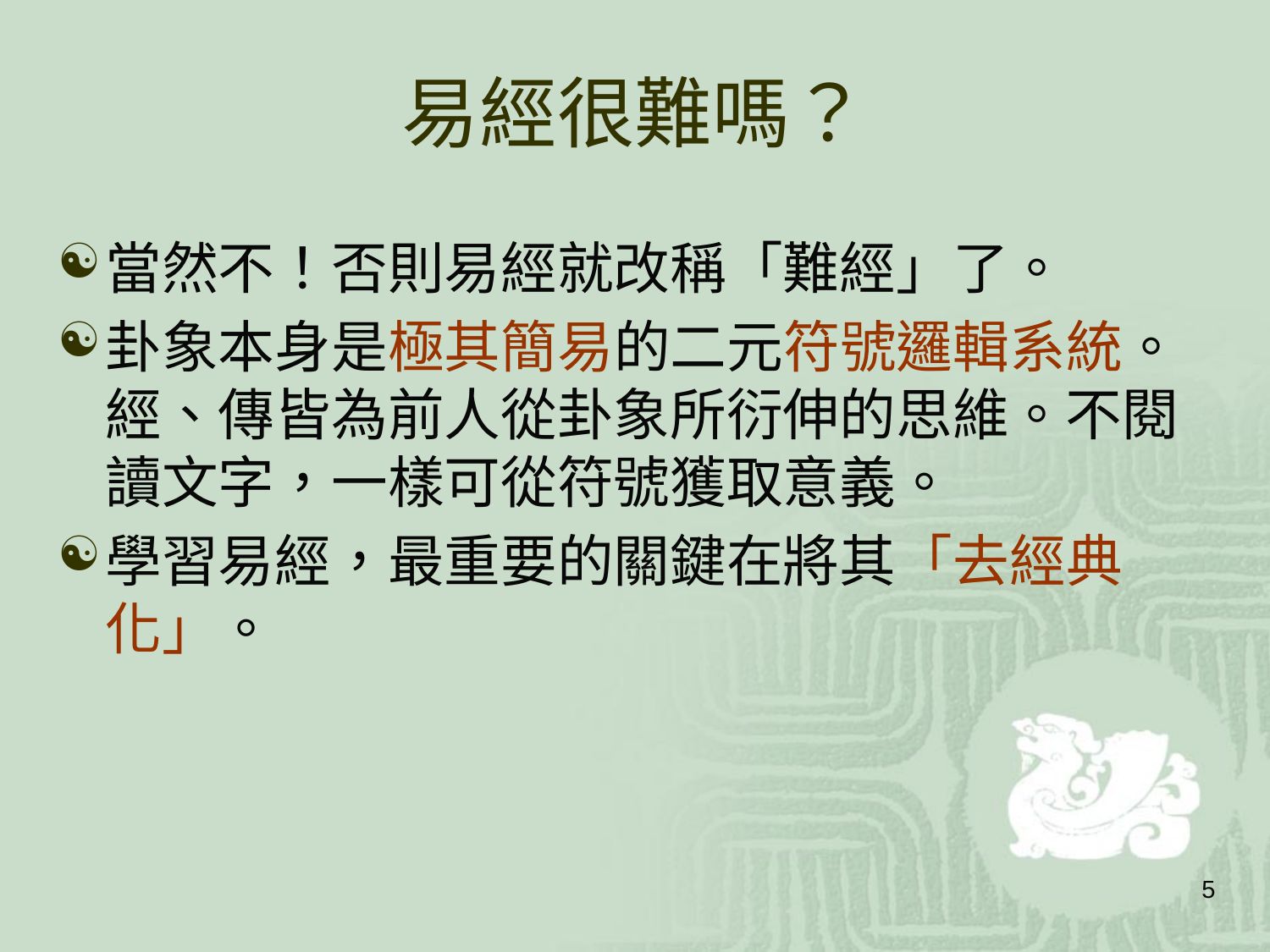

# 易經很難嗎？
當然不！否則易經就改稱「難經」了。
卦象本身是極其簡易的二元符號邏輯系統。經、傳皆為前人從卦象所衍伸的思維。不閱讀文字，一樣可從符號獲取意義。
學習易經，最重要的關鍵在將其「去經典化」。
5